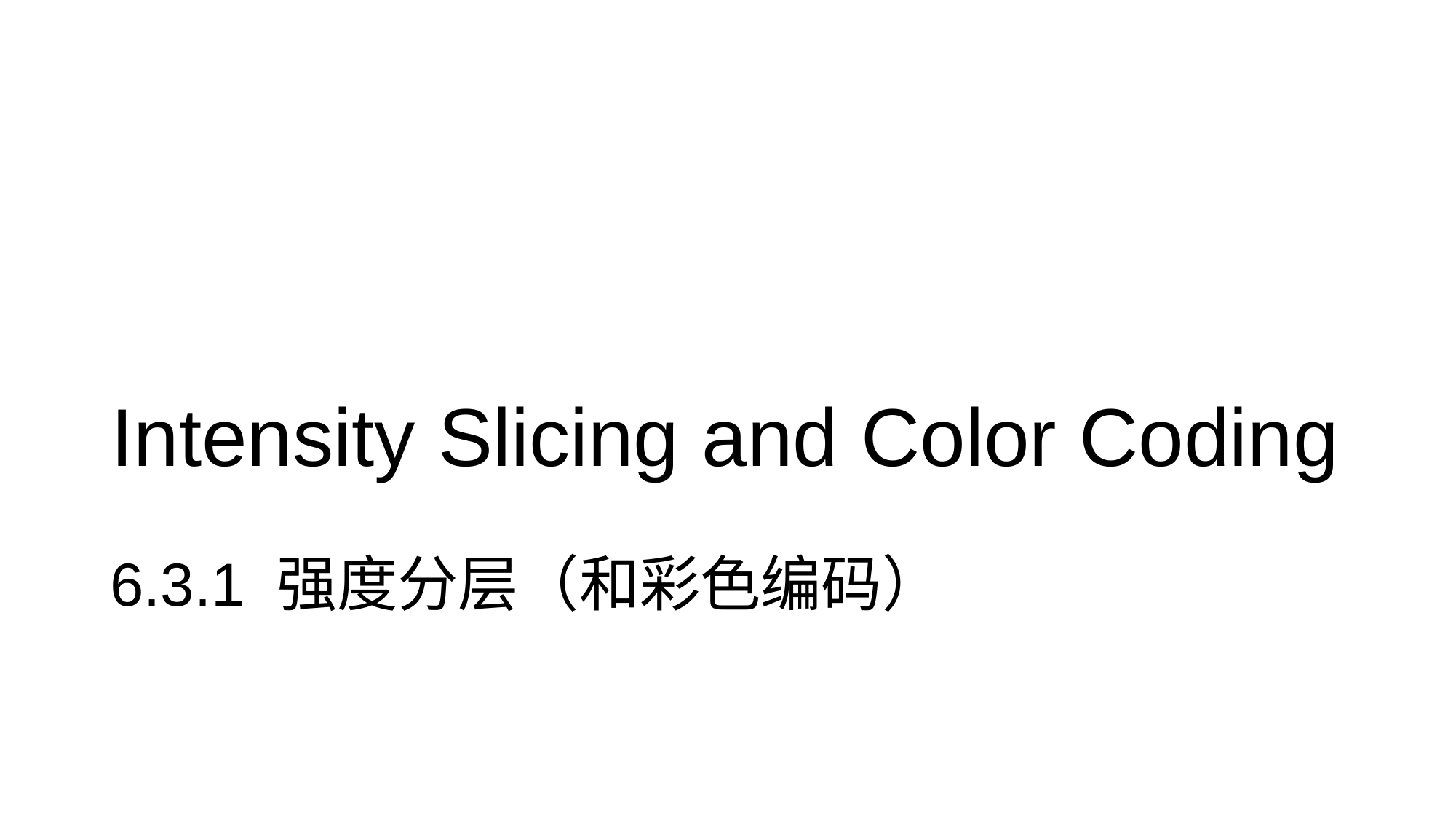

# Intensity Slicing and Color Coding
6.3.1 强度分层（和彩色编码）